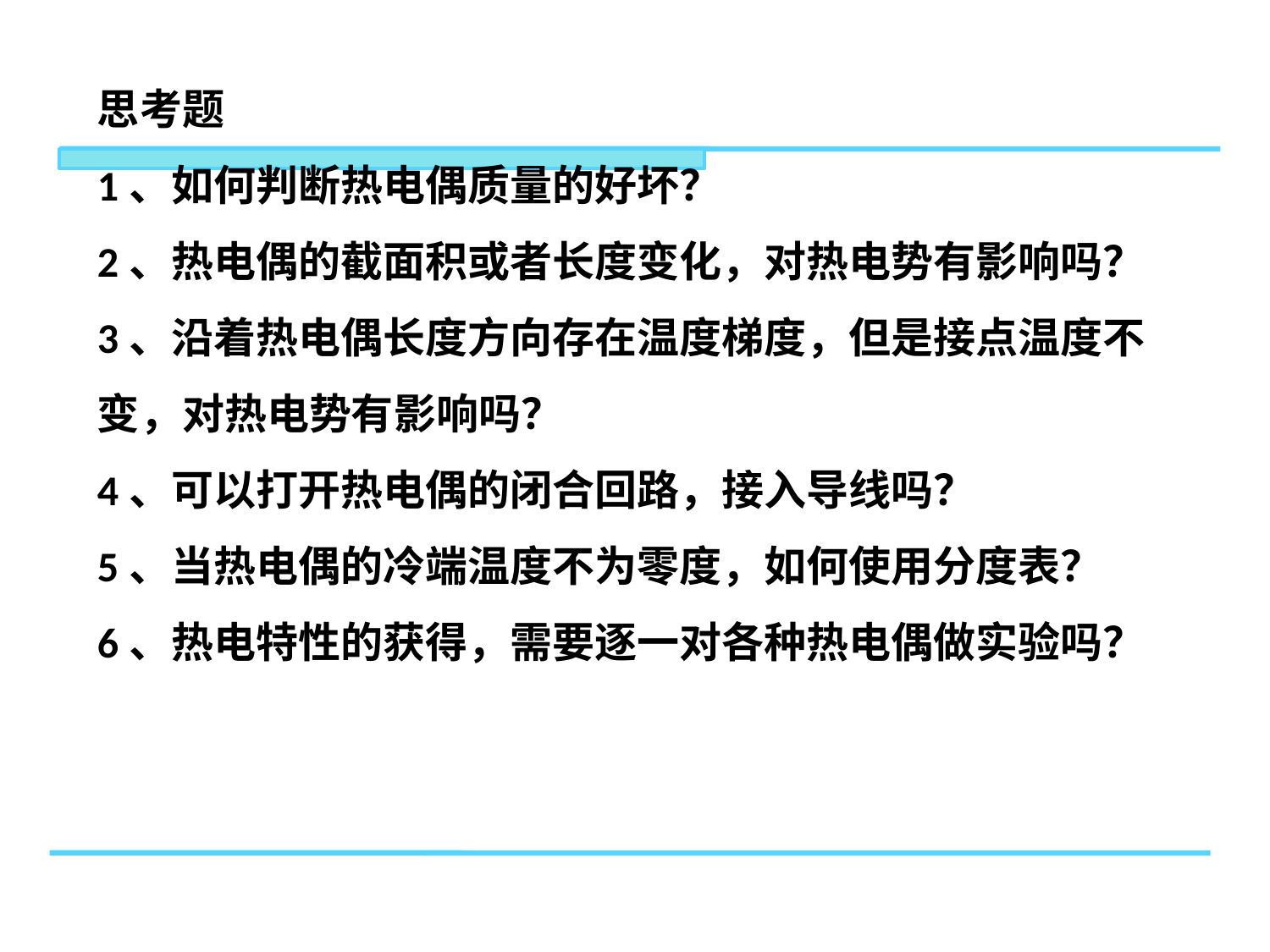

思考题
1、如何判断热电偶质量的好坏？
2、热电偶的截面积或者长度变化，对热电势有影响吗？
3、沿着热电偶长度方向存在温度梯度，但是接点温度不变，对热电势有影响吗？
4、可以打开热电偶的闭合回路，接入导线吗？
5、当热电偶的冷端温度不为零度，如何使用分度表？
6、热电特性的获得，需要逐一对各种热电偶做实验吗？